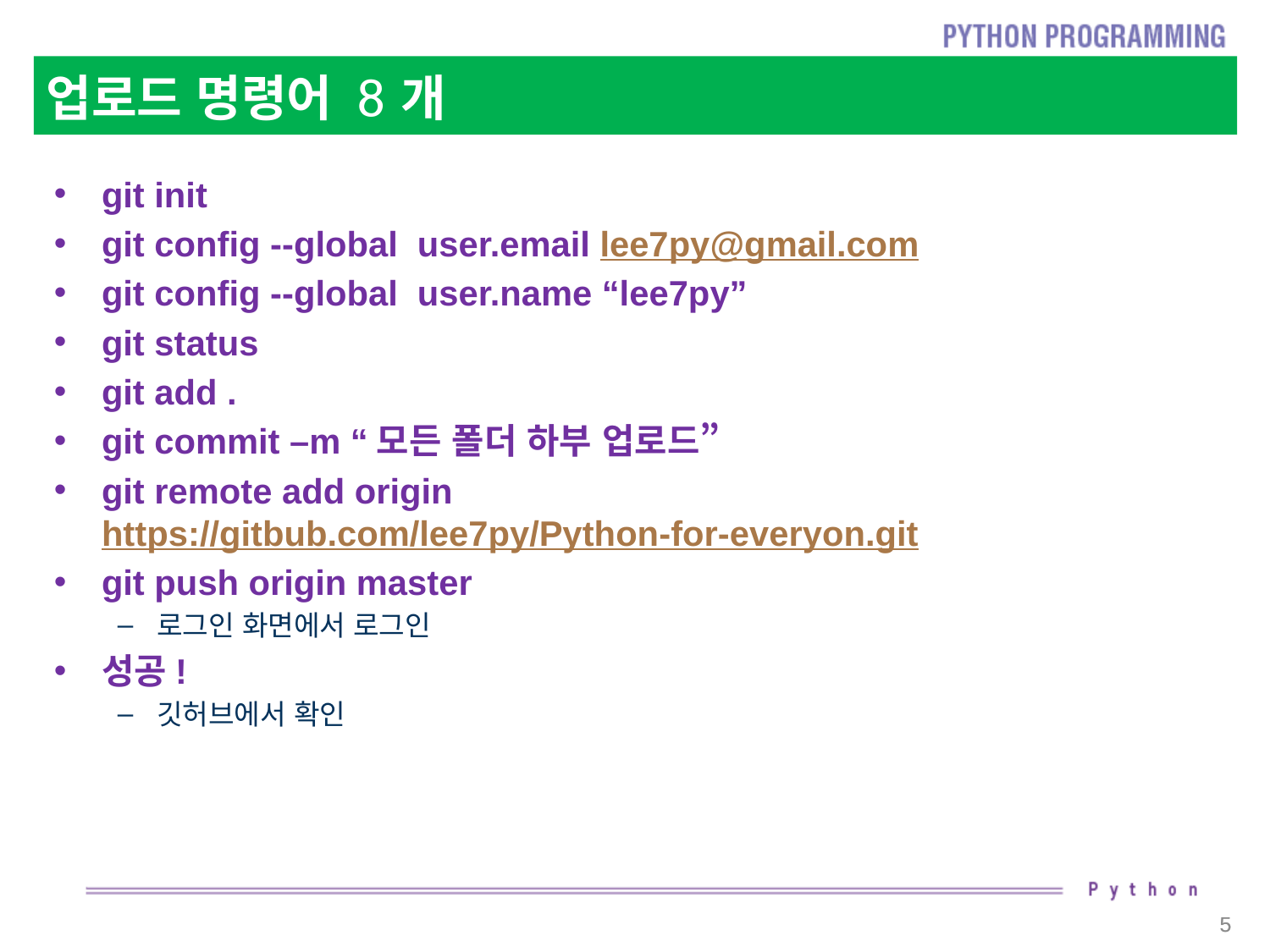

# 업로드 명령어 8개
git init
git config --global  user.email lee7py@gmail.com
git config --global  user.name “lee7py”
git status
git add .
git commit –m “모든 폴더 하부 업로드”
git remote add origin https://gitbub.com/lee7py/Python-for-everyon.git
git push origin master
로그인 화면에서 로그인
성공!
깃허브에서 확인
5